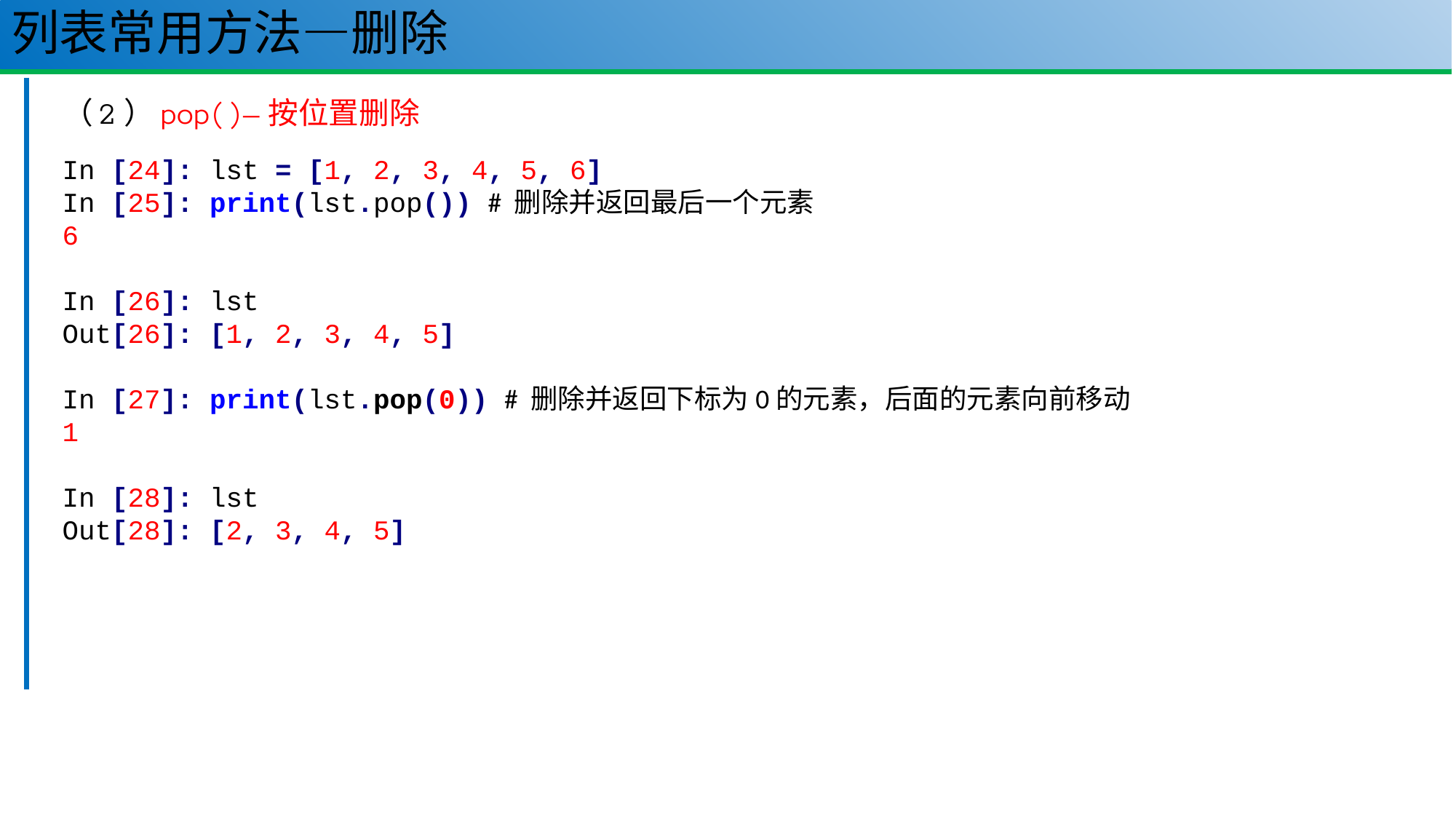

# 列表常用方法—删除
17
（2）pop()—按位置删除

In [24]: lst = [1, 2, 3, 4, 5, 6]
In [25]: print(lst.pop()) # 删除并返回最后一个元素
6

In [26]: lst
Out[26]: [1, 2, 3, 4, 5]

In [27]: print(lst.pop(0)) # 删除并返回下标为0的元素，后面的元素向前移动
1

In [28]: lst
Out[28]: [2, 3, 4, 5]